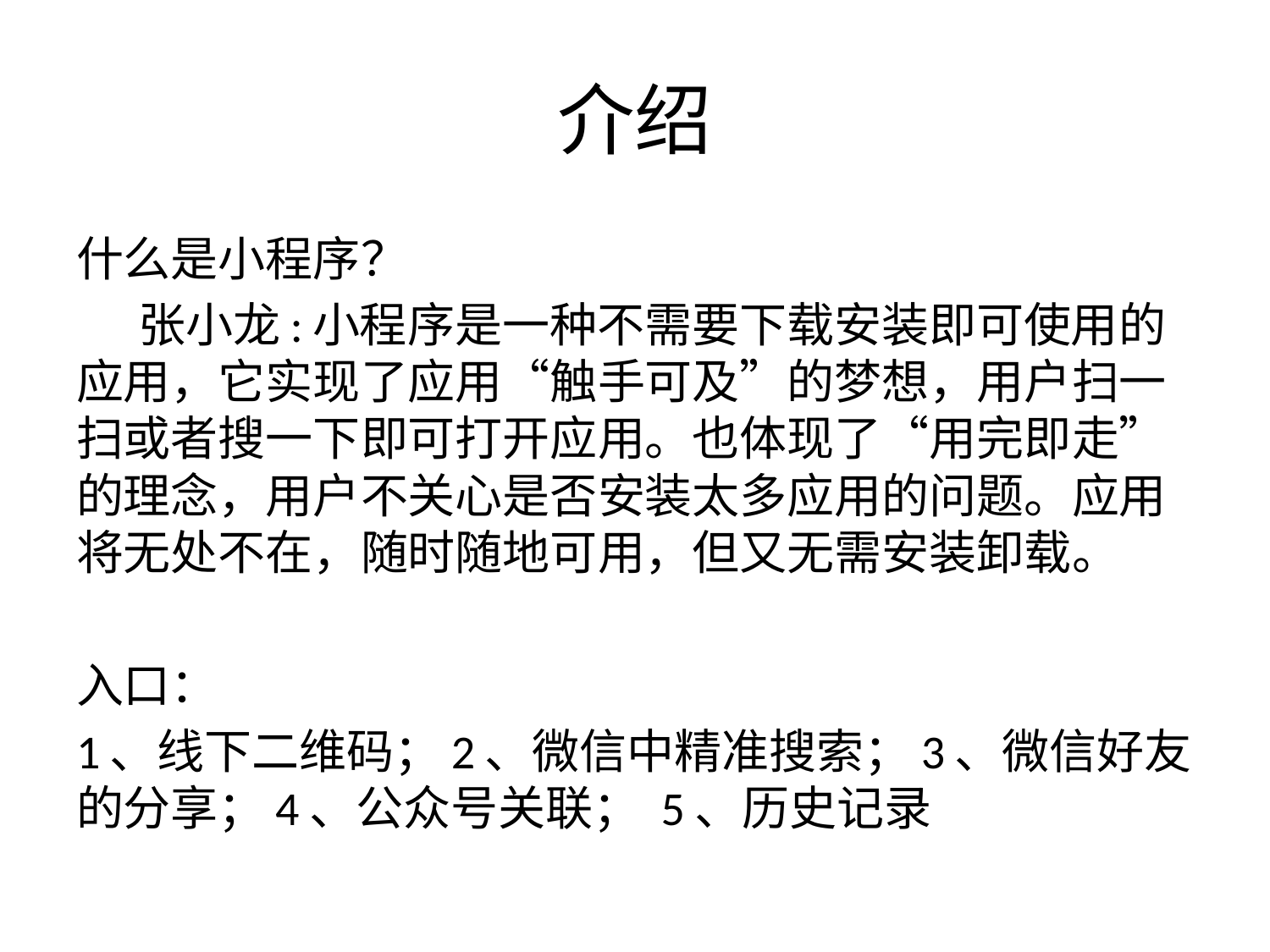

# 介绍
什么是小程序？
     张小龙:小程序是一种不需要下载安装即可使用的应用，它实现了应用“触手可及”的梦想，用户扫一扫或者搜一下即可打开应用。也体现了“用完即走”的理念，用户不关心是否安装太多应用的问题。应用将无处不在，随时随地可用，但又无需安装卸载。

入口：
1、线下二维码；2、微信中精准搜索；3、微信好友的分享；4、公众号关联； 5、历史记录